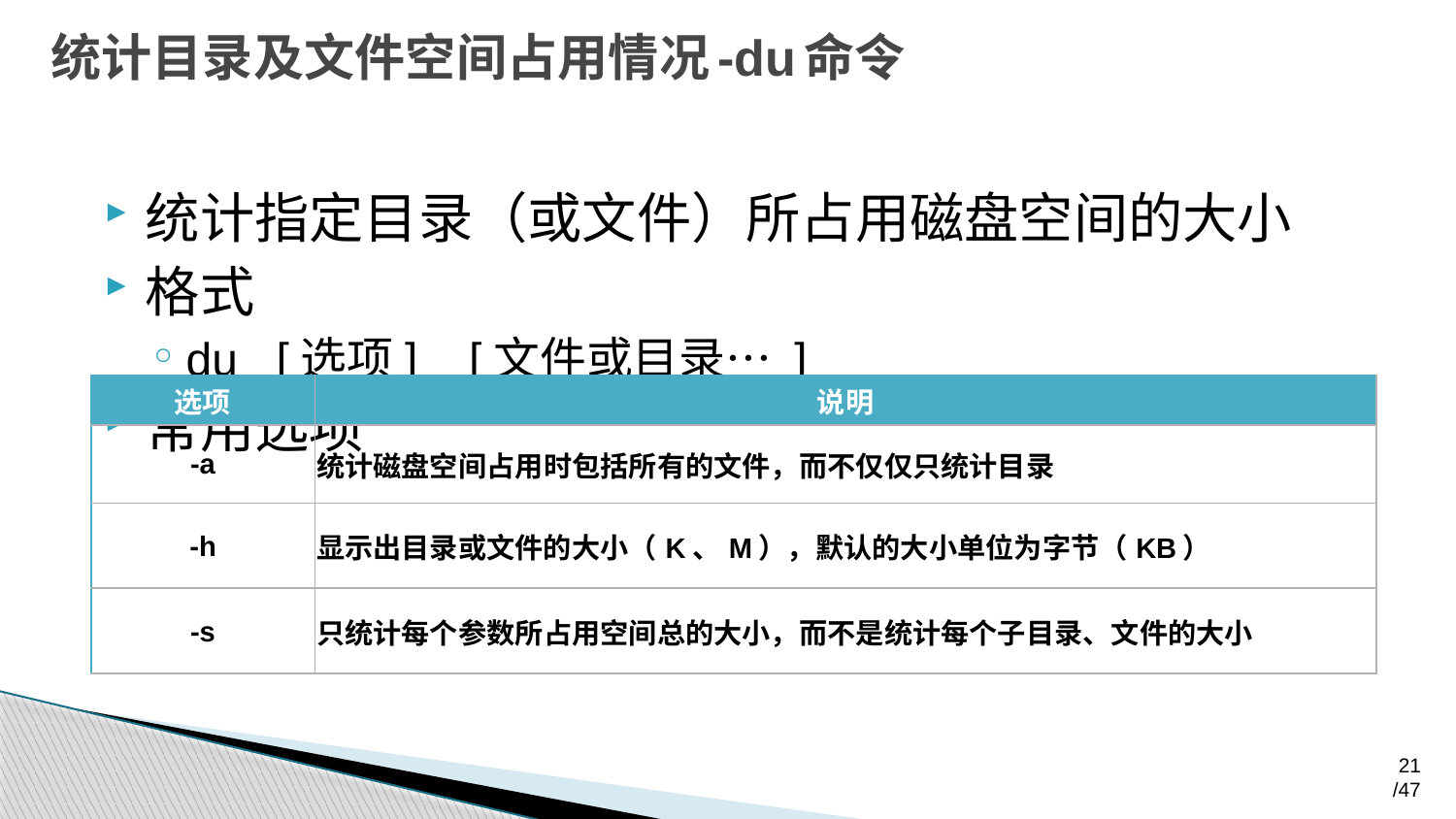

# 统计目录及文件空间占用情况-du命令
统计指定目录（或文件）所占用磁盘空间的大小
格式
du   [选项]    [文件或目录… ]
常用选项
| 选项 | 说明 |
| --- | --- |
| -a | 统计磁盘空间占用时包括所有的文件，而不仅仅只统计目录 |
| -h | 显示出目录或文件的大小（K、M），默认的大小单位为字节（KB） |
| -s | 只统计每个参数所占用空间总的大小，而不是统计每个子目录、文件的大小 |
21/47